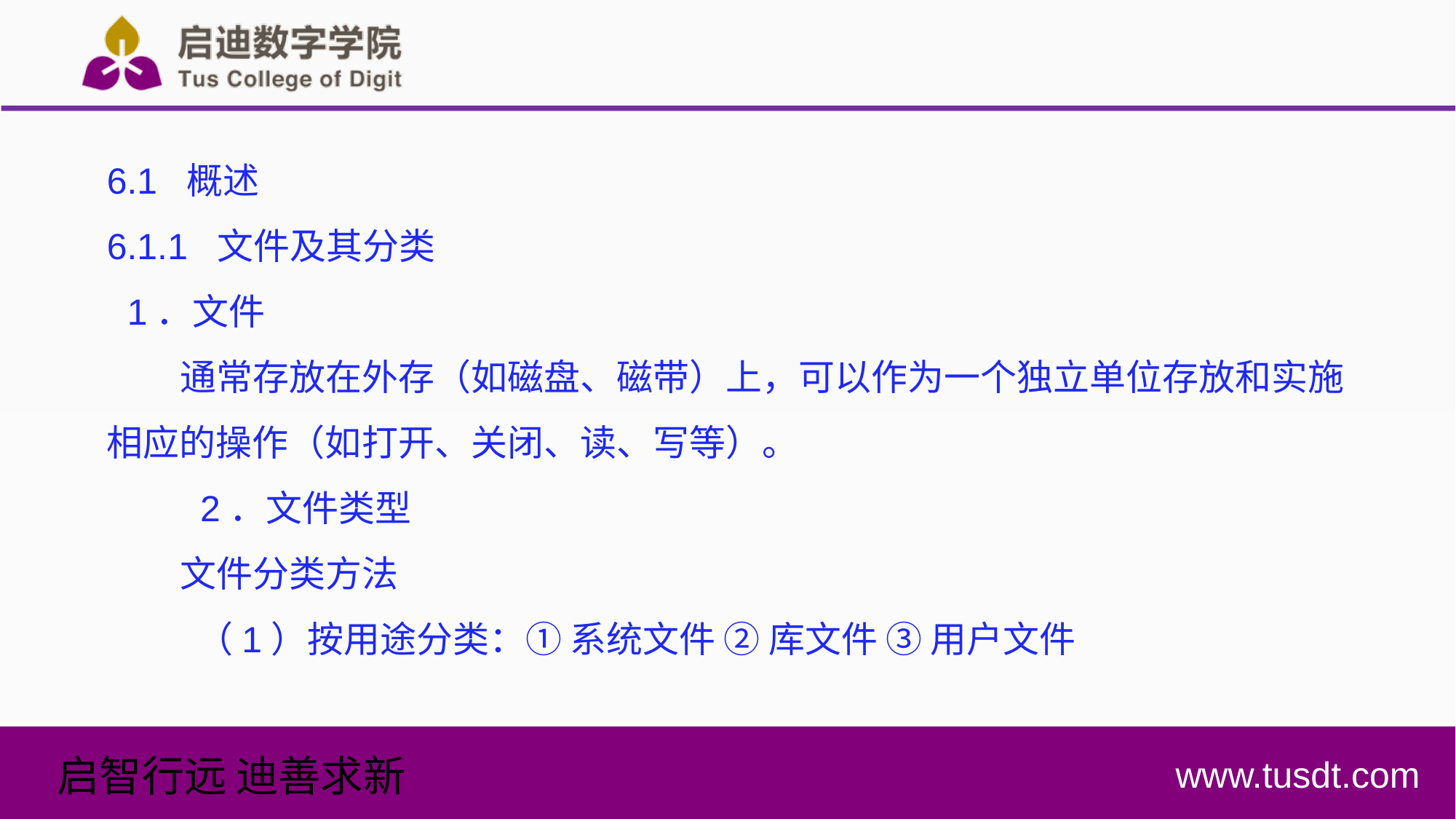

6.1  概述
6.1.1  文件及其分类
  1．文件
通常存放在外存（如磁盘、磁带）上，可以作为一个独立单位存放和实施相应的操作（如打开、关闭、读、写等）。
  2．文件类型
文件分类方法
 （1）按用途分类：① 系统文件 ② 库文件 ③ 用户文件